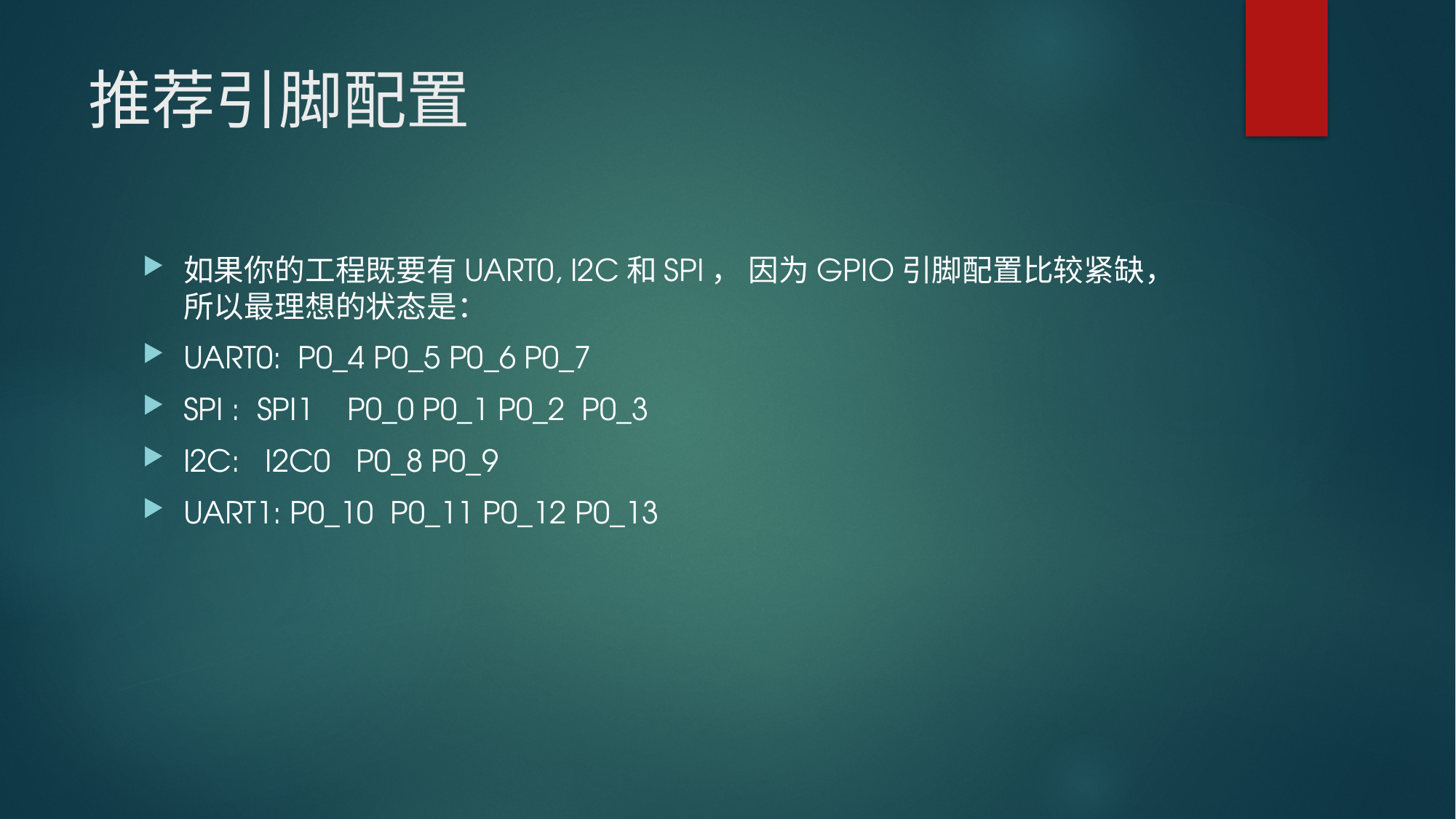

# 推荐引脚配置
如果你的工程既要有UART0, I2C和SPI， 因为GPIO引脚配置比较紧缺，所以最理想的状态是：
UART0:  P0_4 P0_5 P0_6 P0_7
SPI :  SPI1    P0_0 P0_1 P0_2  P0_3
I2C:   I2C0   P0_8 P0_9
UART1: P0_10  P0_11 P0_12 P0_13